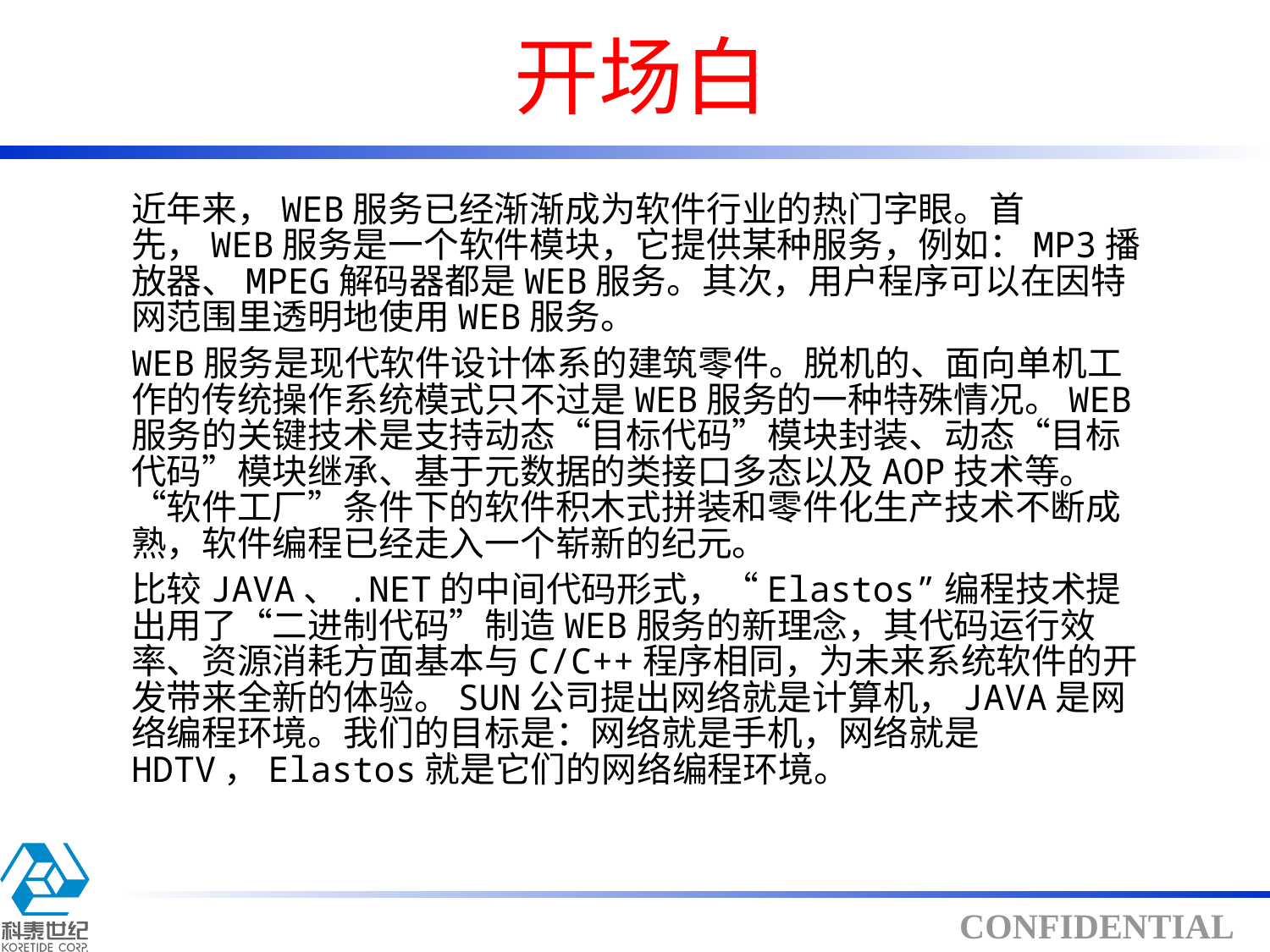

# 开场白
	近年来，WEB服务已经渐渐成为软件行业的热门字眼。首先，WEB服务是一个软件模块，它提供某种服务，例如：MP3播放器、MPEG解码器都是WEB服务。其次，用户程序可以在因特网范围里透明地使用WEB服务。
	WEB服务是现代软件设计体系的建筑零件。脱机的、面向单机工作的传统操作系统模式只不过是WEB服务的一种特殊情况。WEB服务的关键技术是支持动态“目标代码”模块封装、动态“目标代码”模块继承、基于元数据的类接口多态以及AOP技术等。“软件工厂”条件下的软件积木式拼装和零件化生产技术不断成熟，软件编程已经走入一个崭新的纪元。
	比较JAVA、.NET的中间代码形式，“Elastos”编程技术提出用了“二进制代码”制造WEB服务的新理念，其代码运行效率、资源消耗方面基本与C/C++程序相同，为未来系统软件的开发带来全新的体验。SUN公司提出网络就是计算机，JAVA是网络编程环境。我们的目标是：网络就是手机，网络就是HDTV，Elastos就是它们的网络编程环境。